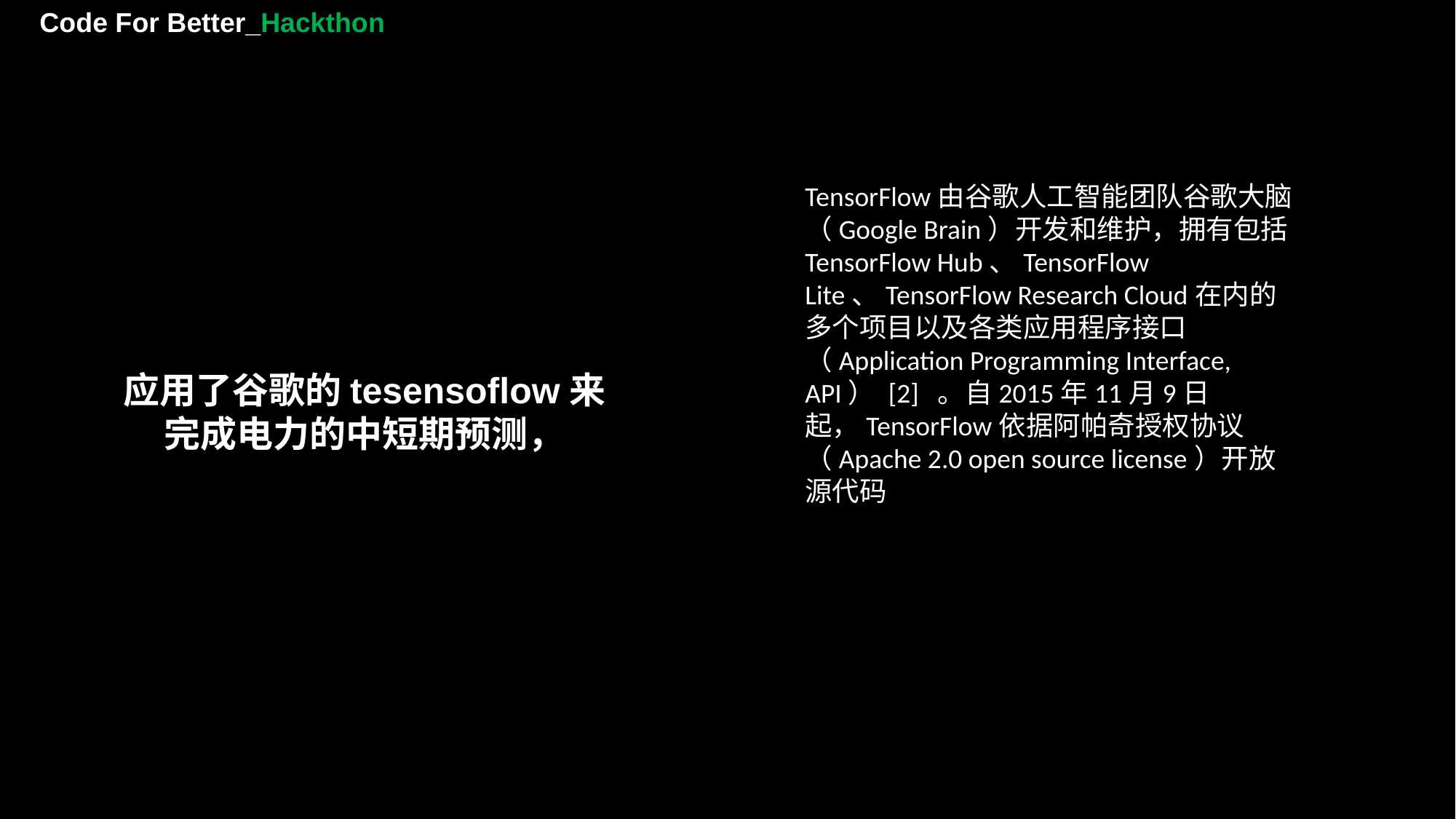

Code For Better_Hackthon
TensorFlow由谷歌人工智能团队谷歌大脑（Google Brain）开发和维护，拥有包括TensorFlow Hub、TensorFlow Lite、TensorFlow Research Cloud在内的多个项目以及各类应用程序接口（Application Programming Interface, API） [2]  。自2015年11月9日起，TensorFlow依据阿帕奇授权协议（Apache 2.0 open source license）开放源代码

应用了谷歌的tesensoflow来完成电力的中短期预测，
TensorFlow由谷歌人工智能团队谷歌大脑（Google Brain）开发和维护，拥有包括TensorFlow Hub、TensorFlow Lite、TensorFlow Research Cloud在内的多个项目以及各类应用程序接口（Application Programming Interface, API） [2]  。自2015年11月9日起，TensorFlow依据阿帕奇授权协议（Apache 2.0 open source license）开放源代码